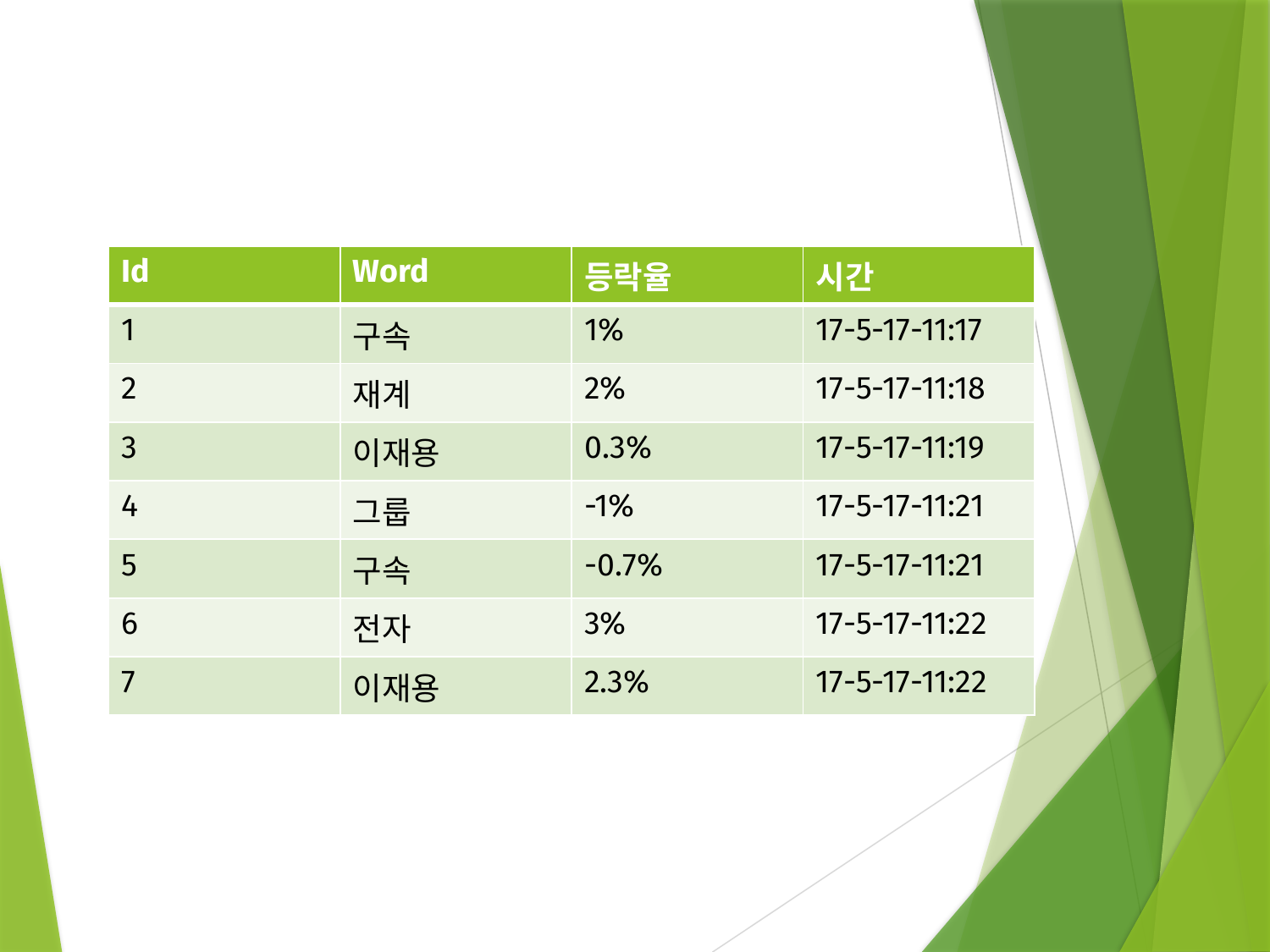

| Id | Word | 등락율 | 시간 |
| --- | --- | --- | --- |
| 1 | 구속 | 1% | 17-5-17-11:17 |
| 2 | 재계 | 2% | 17-5-17-11:18 |
| 3 | 이재용 | 0.3% | 17-5-17-11:19 |
| 4 | 그룹 | -1% | 17-5-17-11:21 |
| 5 | 구속 | -0.7% | 17-5-17-11:21 |
| 6 | 전자 | 3% | 17-5-17-11:22 |
| 7 | 이재용 | 2.3% | 17-5-17-11:22 |